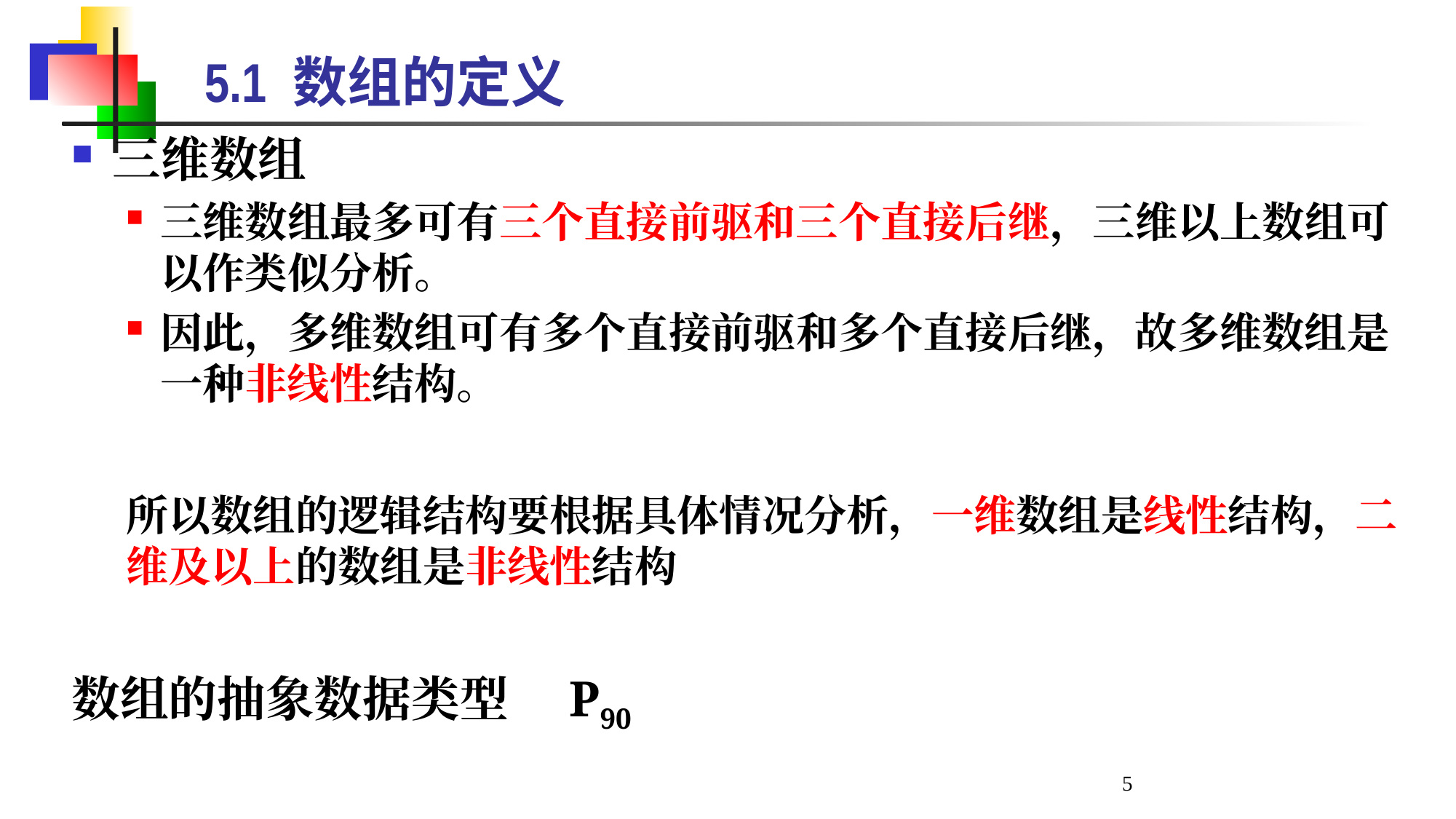

# 5.1 数组的定义
三维数组
三维数组最多可有三个直接前驱和三个直接后继，三维以上数组可以作类似分析。
因此，多维数组可有多个直接前驱和多个直接后继，故多维数组是一种非线性结构。

所以数组的逻辑结构要根据具体情况分析，一维数组是线性结构，二维及以上的数组是非线性结构

数组的抽象数据类型    P90

5